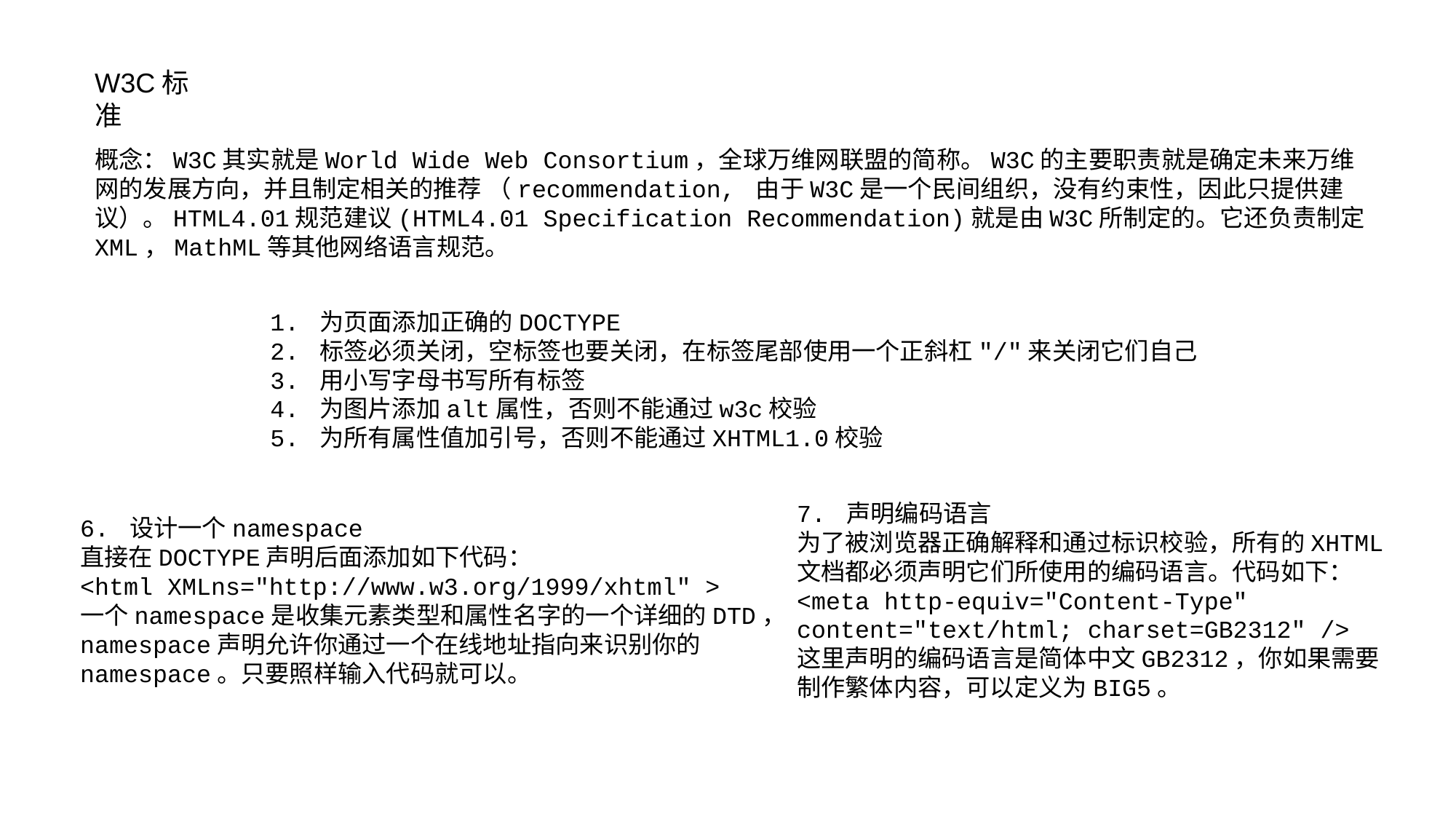

W3C标准
概念：W3C其实就是World Wide Web Consortium，全球万维网联盟的简称。W3C的主要职责就是确定未来万维网的发展方向，并且制定相关的推荐 （recommendation, 由于W3C是一个民间组织，没有约束性，因此只提供建议）。HTML4.01规范建议(HTML4.01 Specification Recommendation)就是由W3C所制定的。它还负责制定XML，MathML等其他网络语言规范。
1. 为页面添加正确的DOCTYPE
2. 标签必须关闭，空标签也要关闭，在标签尾部使用一个正斜杠"/"来关闭它们自己
3. 用小写字母书写所有标签
4. 为图片添加alt属性，否则不能通过w3c校验
5. 为所有属性值加引号，否则不能通过XHTML1.0校验
7. 声明编码语言
为了被浏览器正确解释和通过标识校验，所有的XHTML文档都必须声明它们所使用的编码语言。代码如下：
<meta http-equiv="Content-Type" content="text/html; charset=GB2312" />
这里声明的编码语言是简体中文GB2312，你如果需要制作繁体内容，可以定义为BIG5。
6. 设计一个namespace
直接在DOCTYPE声明后面添加如下代码：
<html XMLns="http://www.w3.org/1999/xhtml" >
一个namespace是收集元素类型和属性名字的一个详细的DTD，namespace声明允许你通过一个在线地址指向来识别你的namespace。只要照样输入代码就可以。